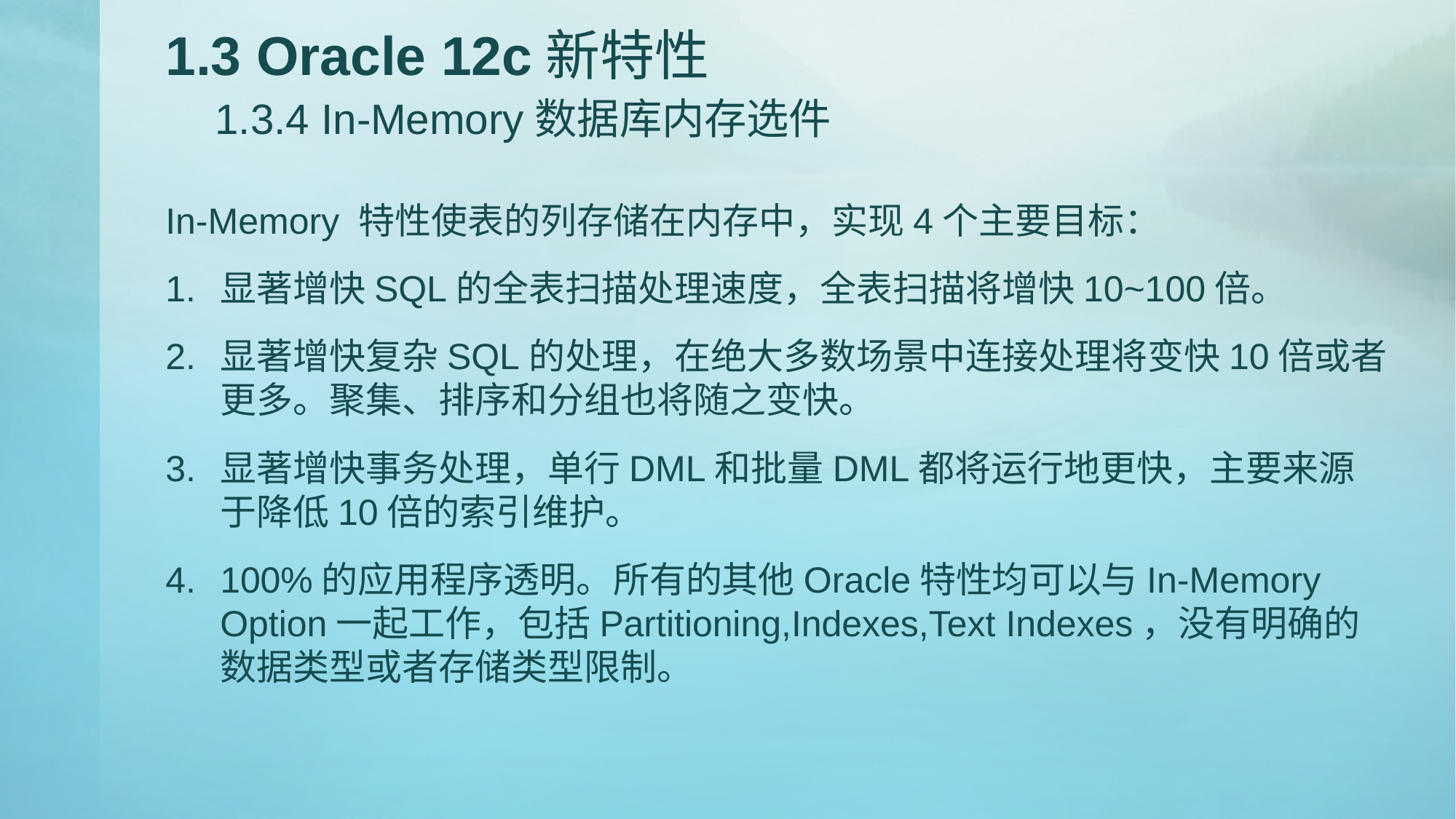

# 1.3 Oracle 12c新特性 1.3.4 In-Memory数据库内存选件
In-Memory 特性使表的列存储在内存中，实现4个主要目标：
显著增快SQL的全表扫描处理速度，全表扫描将增快10~100倍。
显著增快复杂SQL的处理，在绝大多数场景中连接处理将变快10倍或者更多。聚集、排序和分组也将随之变快。
显著增快事务处理，单行DML和批量DML都将运行地更快，主要来源于降低10倍的索引维护。
100%的应用程序透明。所有的其他Oracle特性均可以与In-Memory Option一起工作，包括Partitioning,Indexes,Text Indexes，没有明确的数据类型或者存储类型限制。